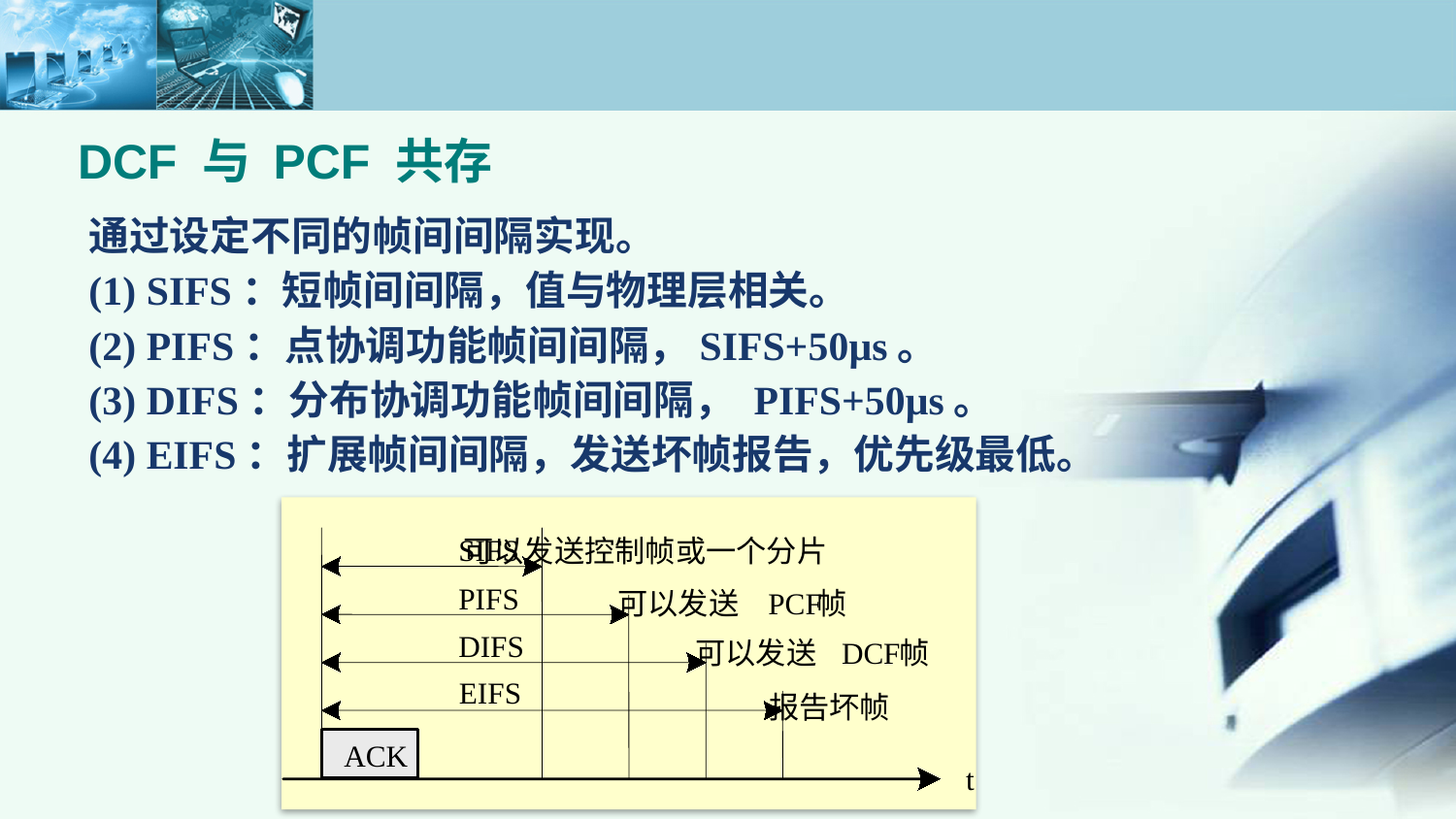

DCF 与 PCF 共存
通过设定不同的帧间间隔实现。
(1) SIFS：短帧间间隔，值与物理层相关。
(2) PIFS：点协调功能帧间间隔，SIFS+50μs。
(3) DIFS：分布协调功能帧间间隔， PIFS+50μs。
(4) EIFS：扩展帧间间隔，发送坏帧报告，优先级最低。

SIFS
可以发送控制帧或一个分片

PIFS
PCF
可以发送
帧

DIFS
可以发送
帧
DCF

EIFS
报告坏帧

ACK
t